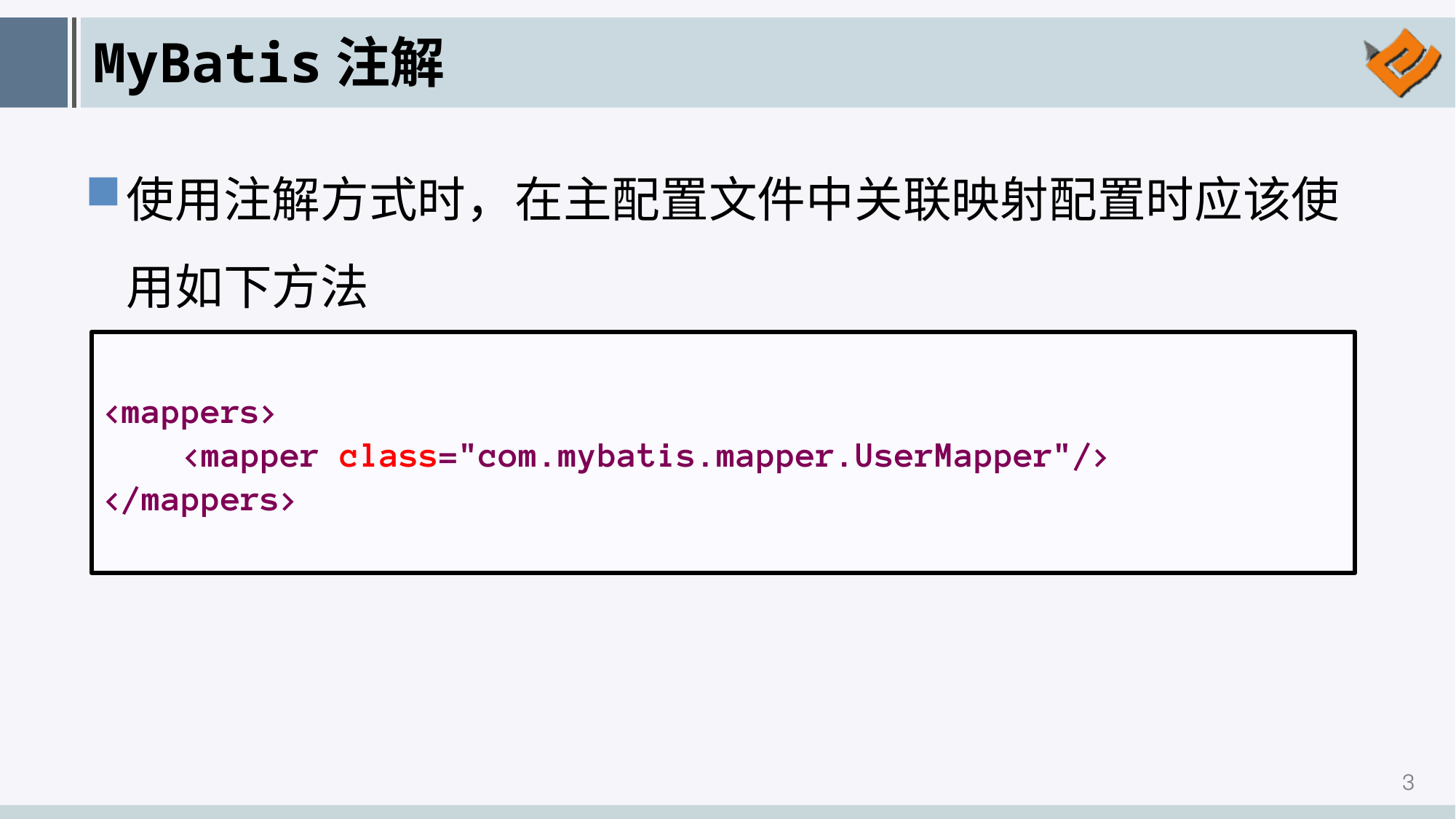

# MyBatis注解
使用注解方式时，在主配置文件中关联映射配置时应该使用如下方法
<mappers>
    <mapper class="com.mybatis.mapper.UserMapper"/>
</mappers>